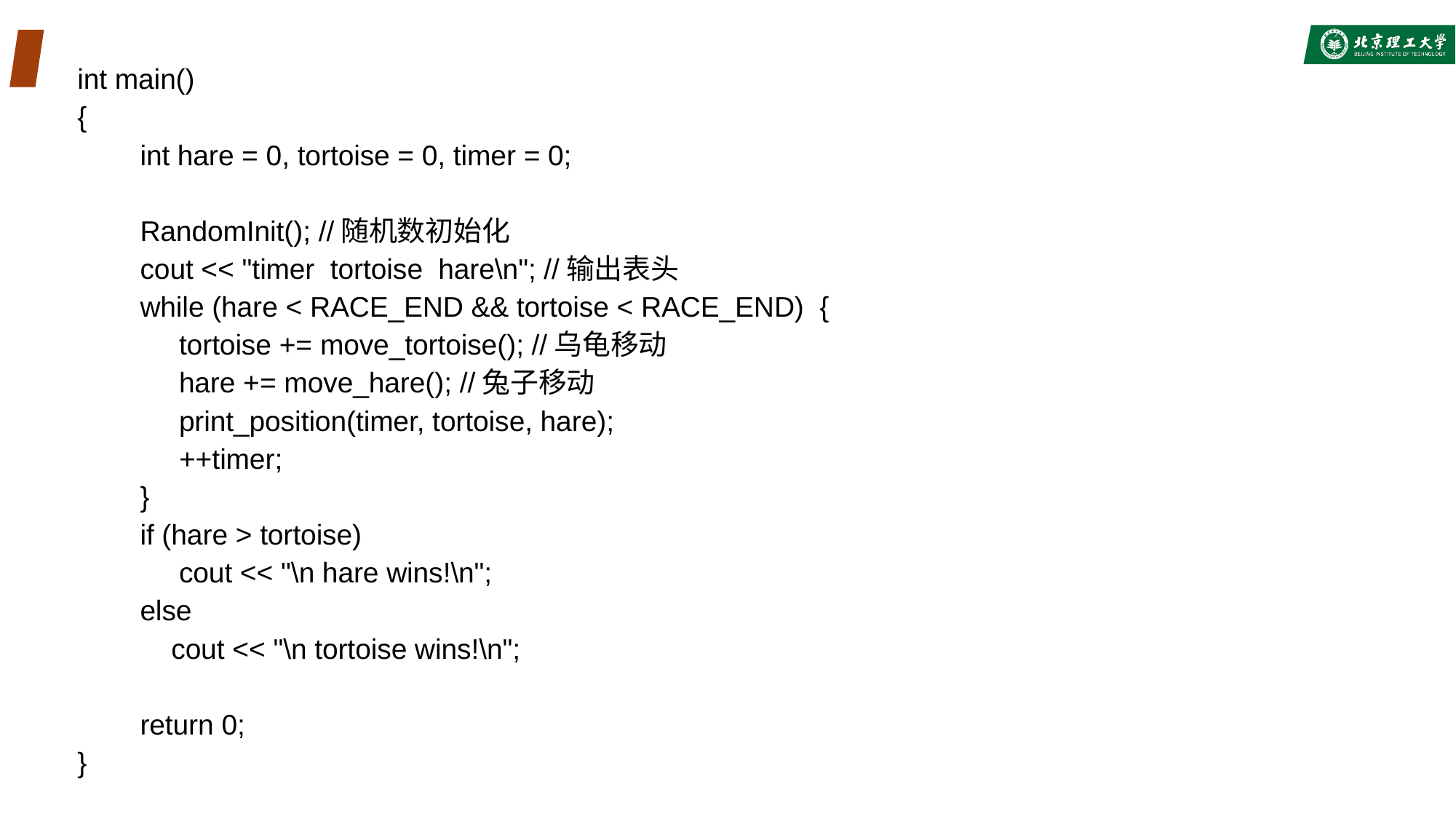

#
int main()
{
        int hare = 0, tortoise = 0, timer = 0;

        RandomInit(); //随机数初始化
        cout << "timer  tortoise  hare\n"; //输出表头
        while (hare < RACE_END && tortoise < RACE_END)  {
             tortoise += move_tortoise(); //乌龟移动
             hare += move_hare(); //兔子移动
             print_position(timer, tortoise, hare);
             ++timer;
        }
        if (hare > tortoise)
             cout << "\n hare wins!\n";
        else
            cout << "\n tortoise wins!\n";

        return 0;
}